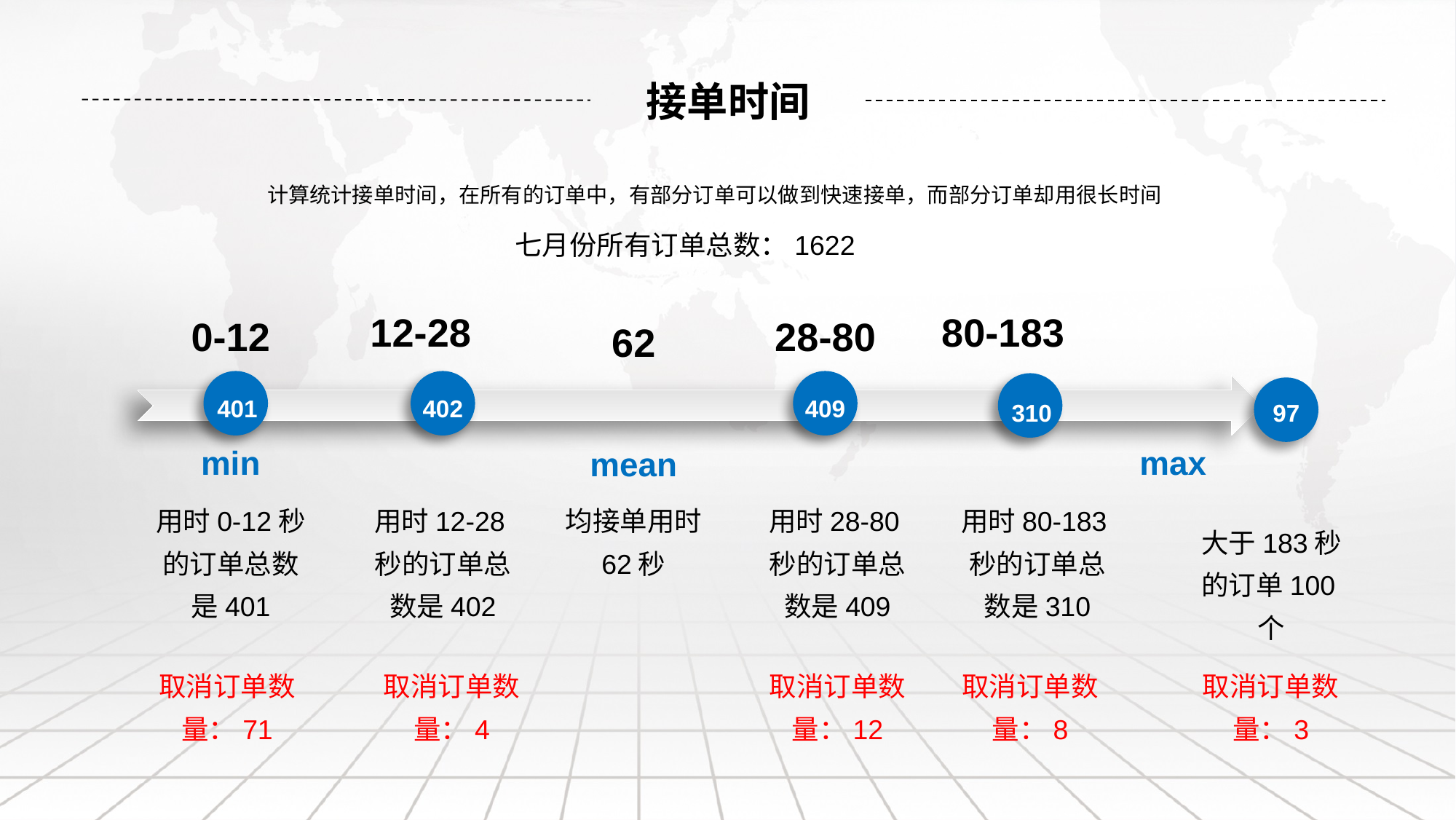

接单时间
计算统计接单时间，在所有的订单中，有部分订单可以做到快速接单，而部分订单却用很长时间
七月份所有订单总数：1622
0-12
28-80
62
12-28
80-183

401
402
409
310
97
min
max
mean
用时0-12秒的订单总数是401
用时12-28秒的订单总数是402
均接单用时
62秒
用时28-80秒的订单总数是409
用时80-183秒的订单总数是310
大于183秒的订单100个
取消订单数量：71
取消订单数量：4
取消订单数量：12
取消订单数量：8
取消订单数量：3